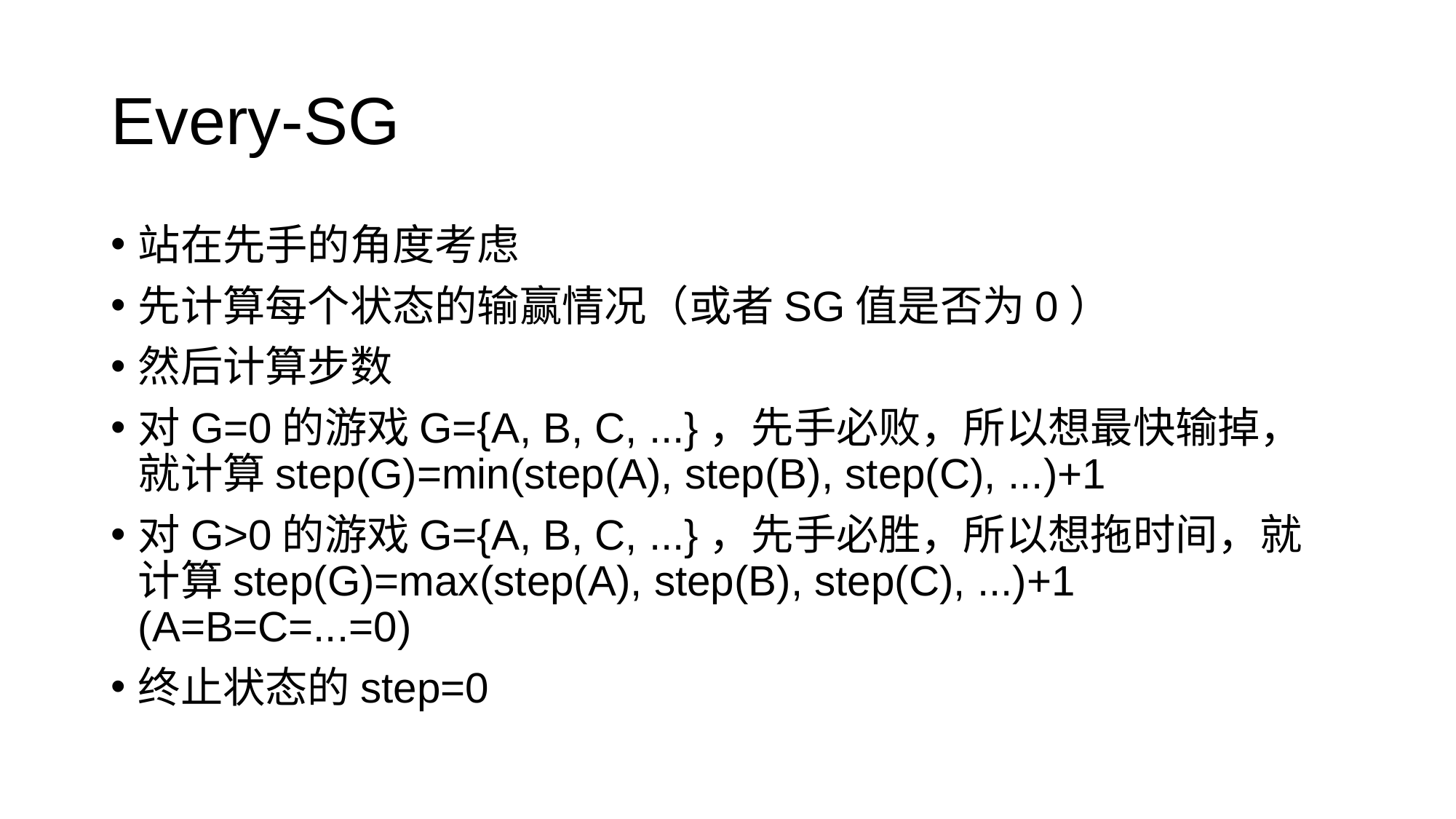

# Every-SG
站在先手的角度考虑
先计算每个状态的输赢情况（或者SG值是否为0）
然后计算步数
对G=0的游戏G={A, B, C, ...}，先手必败，所以想最快输掉，就计算step(G)=min(step(A), step(B), step(C), ...)+1
对G>0的游戏G={A, B, C, ...}，先手必胜，所以想拖时间，就计算step(G)=max(step(A), step(B), step(C), ...)+1 (A=B=C=...=0)
终止状态的step=0